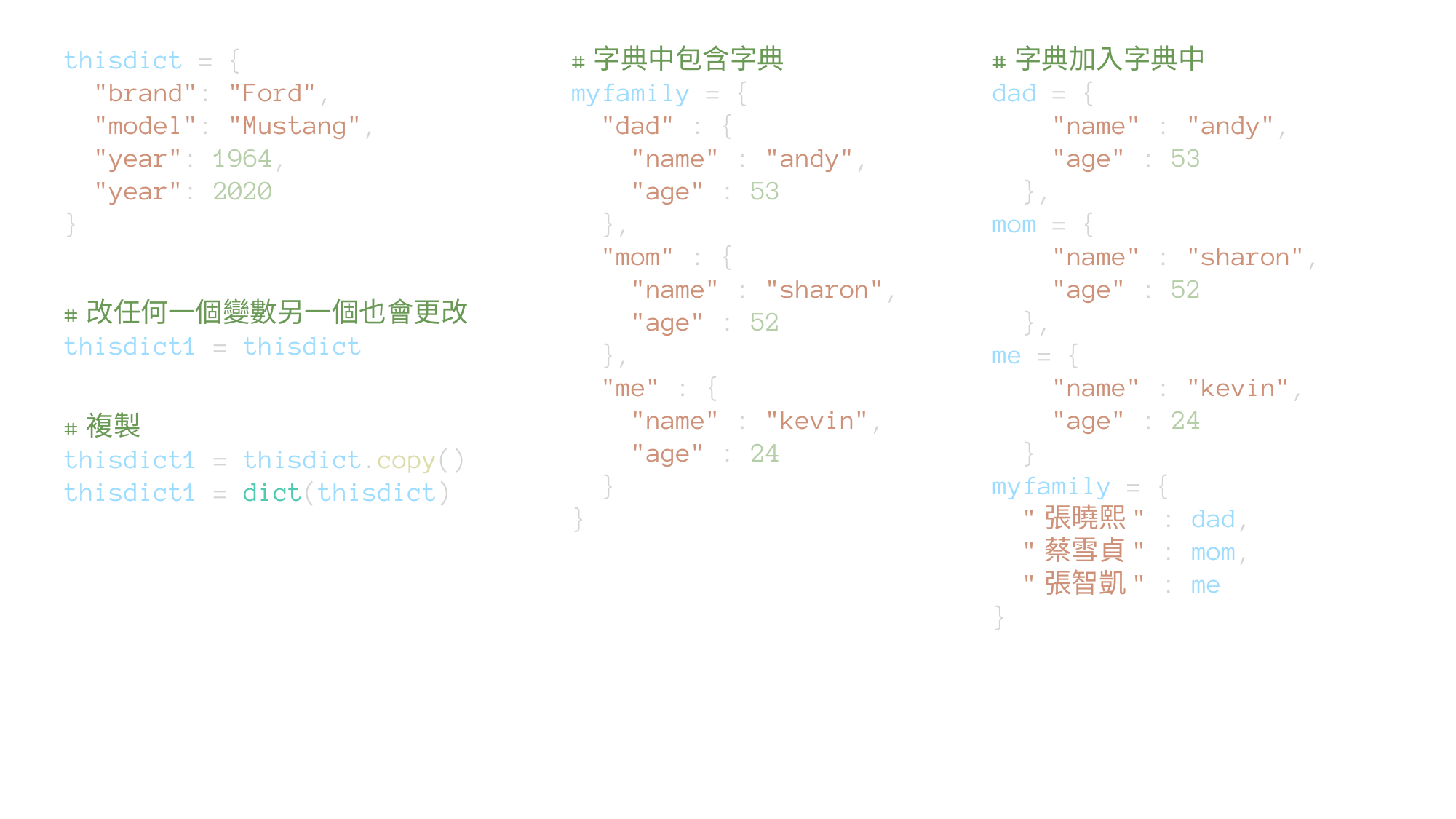

#字典中包含字典
myfamily = {
  "dad" : {
    "name" : "andy",
    "age" : 53
  },
  "mom" : {
    "name" : "sharon",
    "age" : 52
  },
  "me" : {
    "name" : "kevin",
    "age" : 24
  }
}
#字典加入字典中
dad = {
    "name" : "andy",
    "age" : 53
  },
mom = {
    "name" : "sharon",
    "age" : 52
  },
me = {
    "name" : "kevin",
    "age" : 24
  }
myfamily = {
  "張曉熙" : dad,
  "蔡雪貞" : mom,
  "張智凱" : me
}
thisdict = {
  "brand": "Ford",
  "model": "Mustang",
  "year": 1964,
  "year": 2020
}
#改任何一個變數另一個也會更改
thisdict1 = thisdict
#複製
thisdict1 = thisdict.copy()
thisdict1 = dict(thisdict)